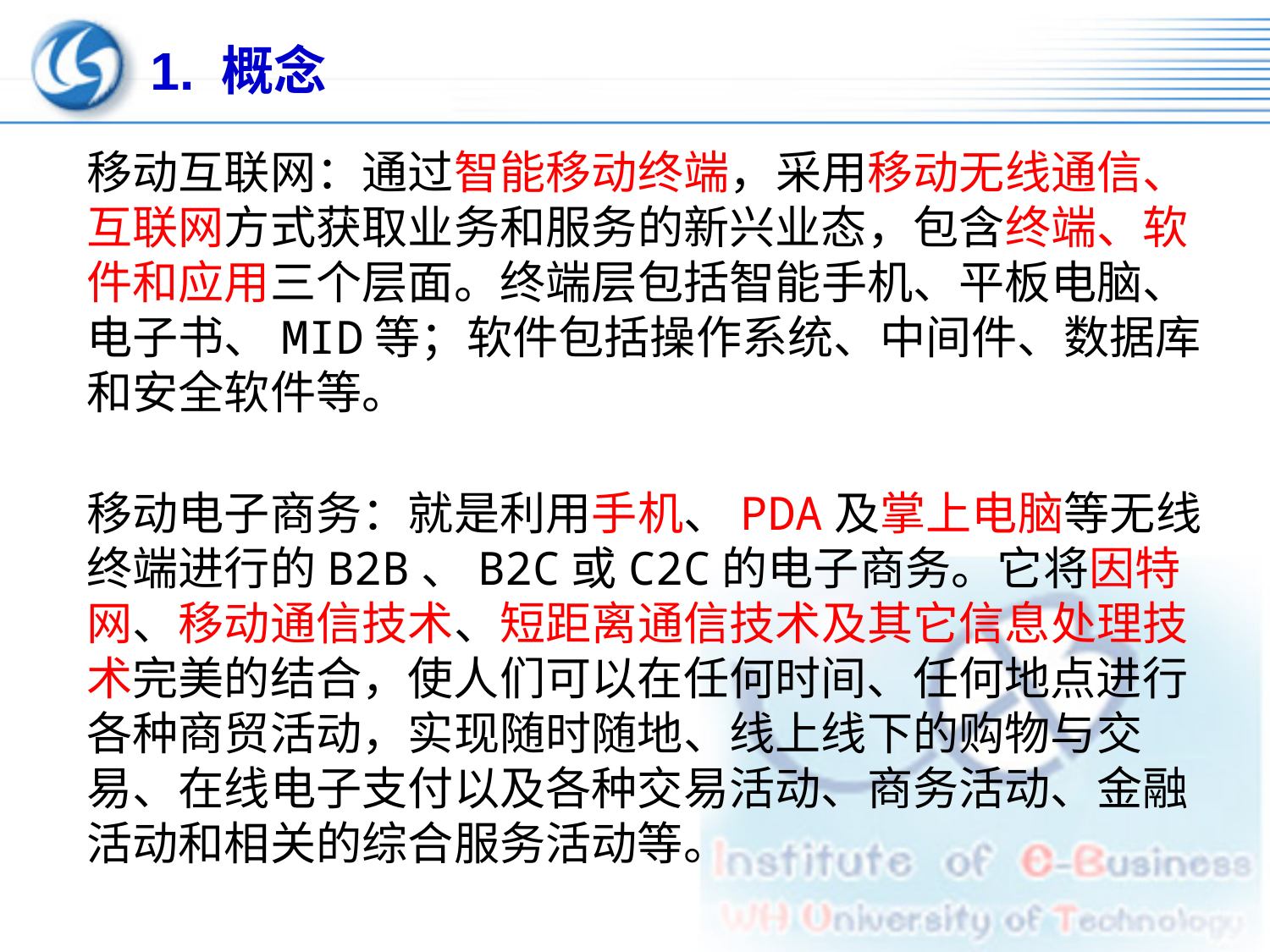

1. 概念
移动互联网：通过智能移动终端，采用移动无线通信、互联网方式获取业务和服务的新兴业态，包含终端、软件和应用三个层面。终端层包括智能手机、平板电脑、电子书、MID等；软件包括操作系统、中间件、数据库和安全软件等。
移动电子商务：就是利用手机、PDA及掌上电脑等无线终端进行的B2B、B2C或C2C的电子商务。它将因特网、移动通信技术、短距离通信技术及其它信息处理技术完美的结合，使人们可以在任何时间、任何地点进行各种商贸活动，实现随时随地、线上线下的购物与交易、在线电子支付以及各种交易活动、商务活动、金融活动和相关的综合服务活动等。